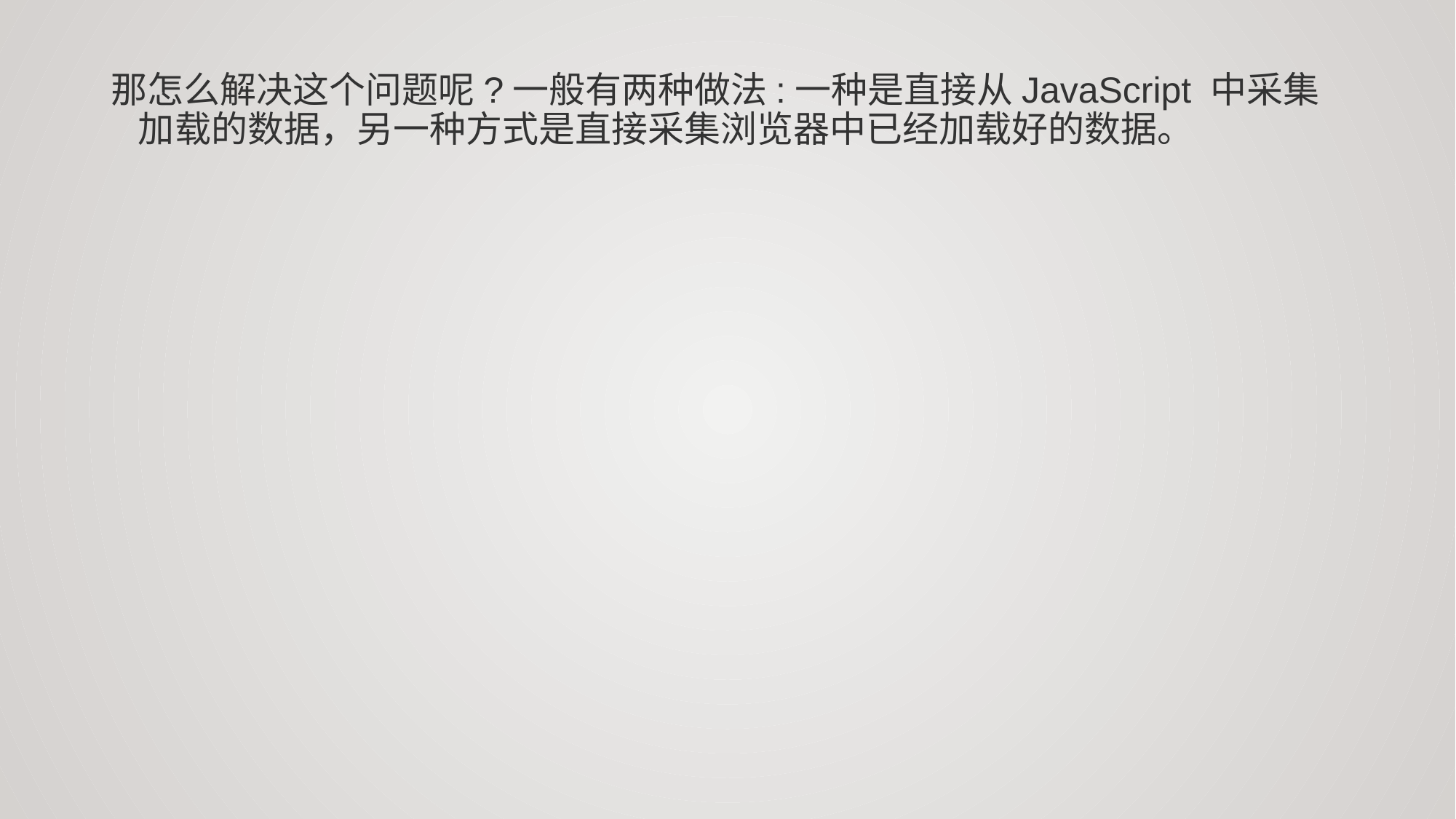

那怎么解决这个问题呢?一般有两种做法:一种是直接从JavaScript 中采集加载的数据，另一种方式是直接采集浏览器中已经加载好的数据。